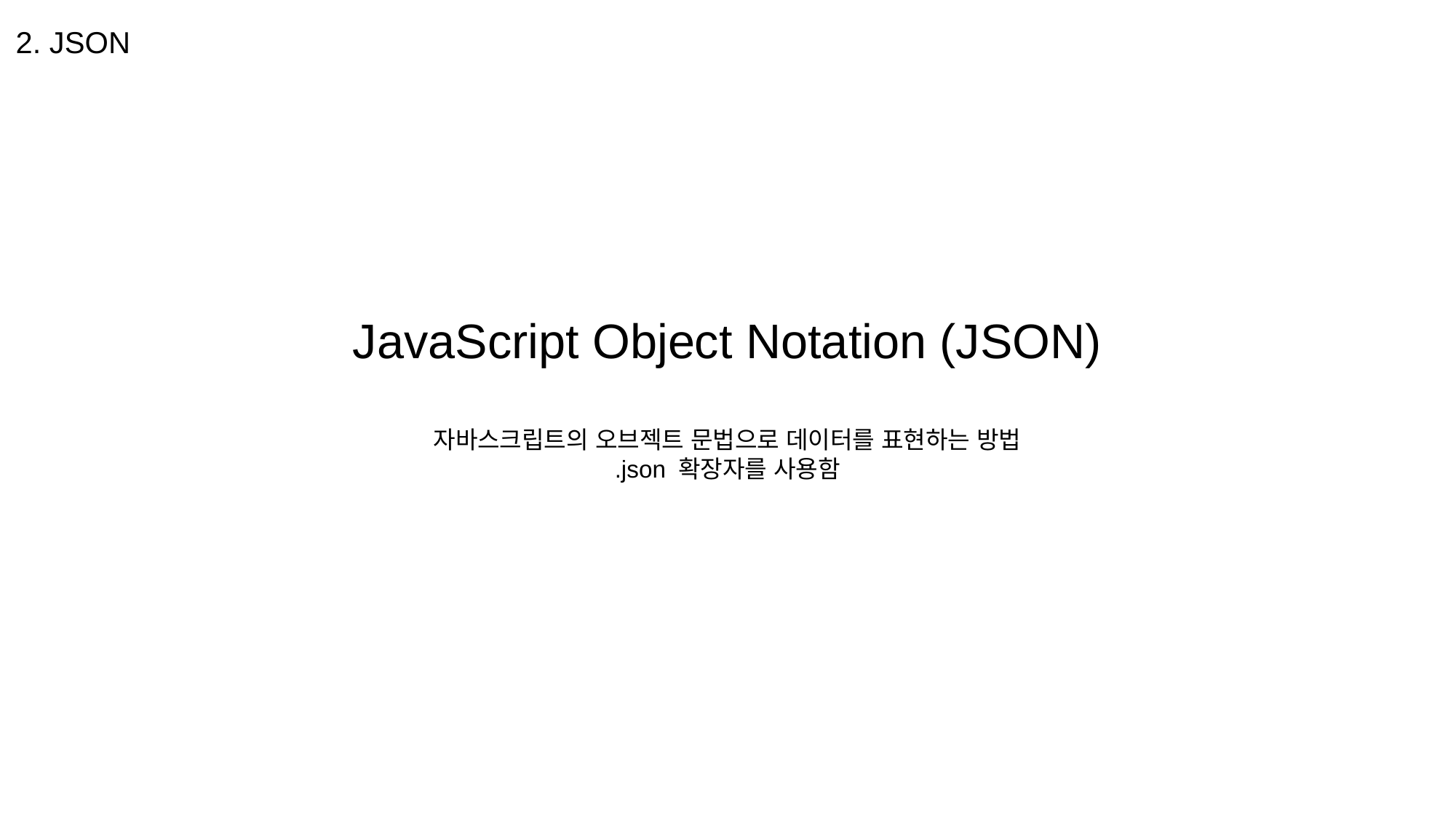

2. JSON
JavaScript Object Notation (JSON)
자바스크립트의 오브젝트 문법으로 데이터를 표현하는 방법
.json 확장자를 사용함